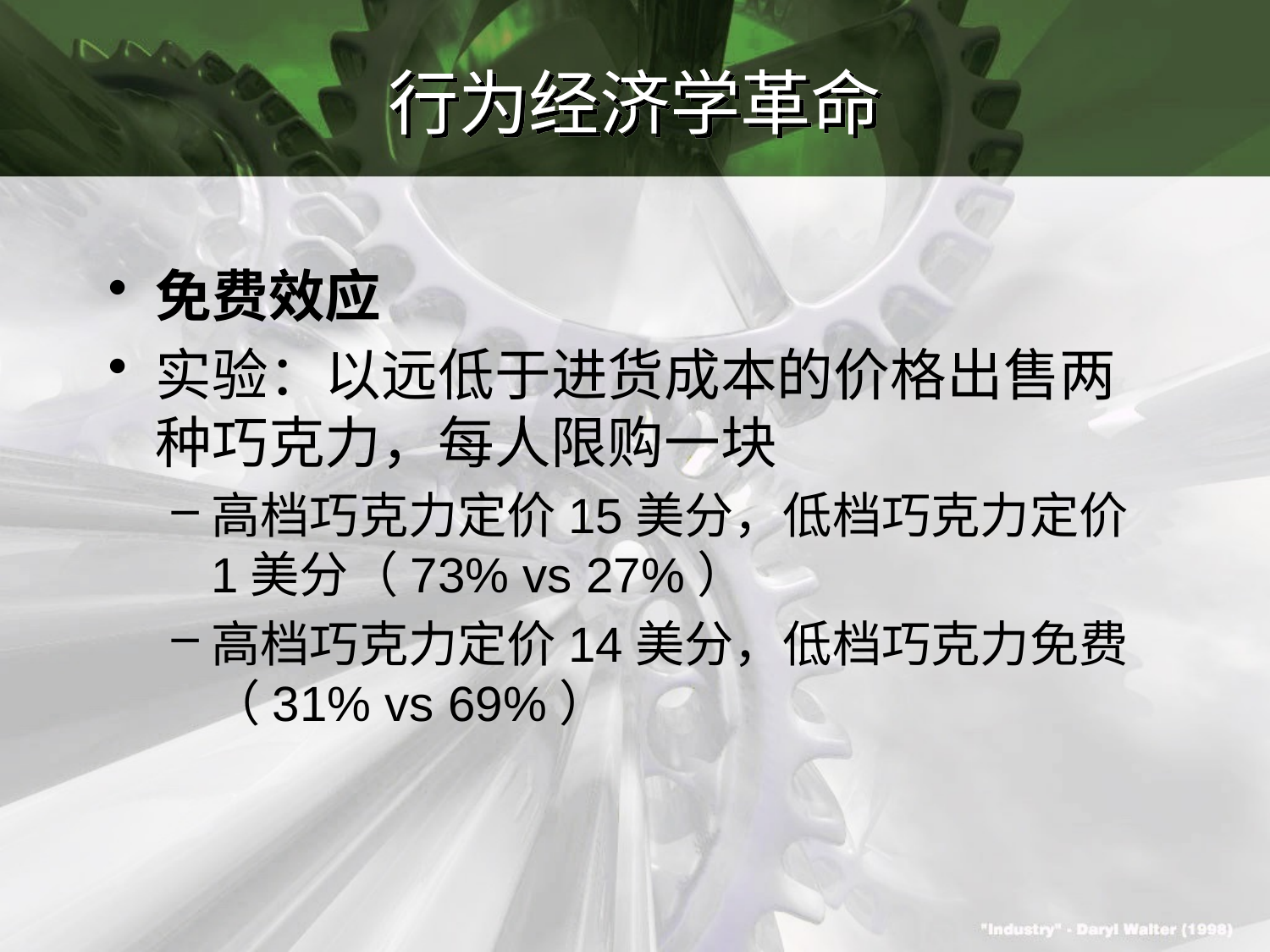

# 行为经济学革命
免费效应
实验：以远低于进货成本的价格出售两种巧克力，每人限购一块
高档巧克力定价15美分，低档巧克力定价1美分（73% vs 27%）
高档巧克力定价14美分，低档巧克力免费（31% vs 69%）